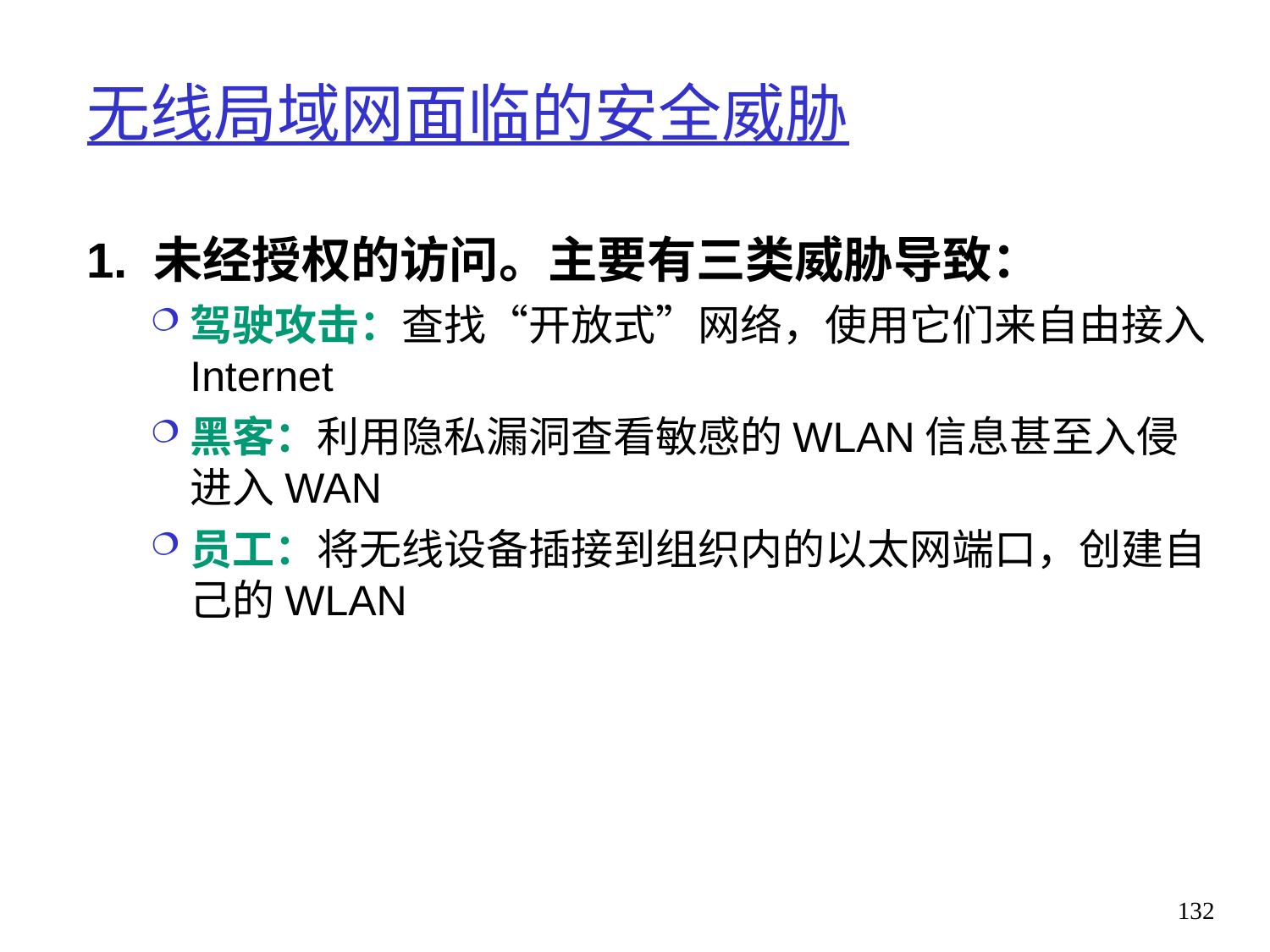

# 无线局域网面临的安全威胁
1. 未经授权的访问。主要有三类威胁导致：
驾驶攻击：查找“开放式”网络，使用它们来自由接入Internet
黑客：利用隐私漏洞查看敏感的WLAN信息甚至入侵进入WAN
员工：将无线设备插接到组织内的以太网端口，创建自己的WLAN

132